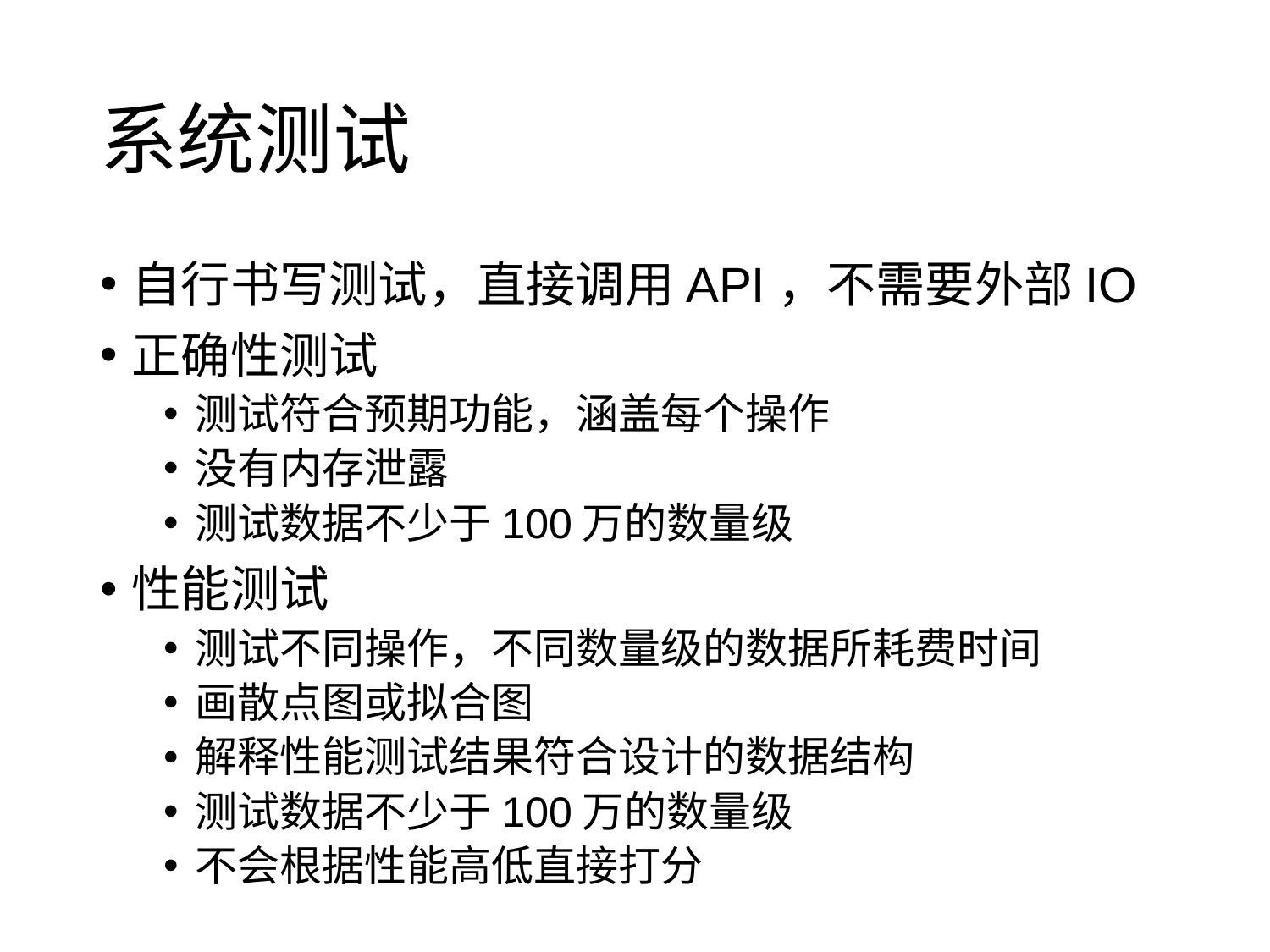

# 系统测试
自行书写测试，直接调用API，不需要外部IO
正确性测试
测试符合预期功能，涵盖每个操作
没有内存泄露
测试数据不少于100万的数量级
性能测试
测试不同操作，不同数量级的数据所耗费时间
画散点图或拟合图
解释性能测试结果符合设计的数据结构
测试数据不少于100万的数量级
不会根据性能高低直接打分